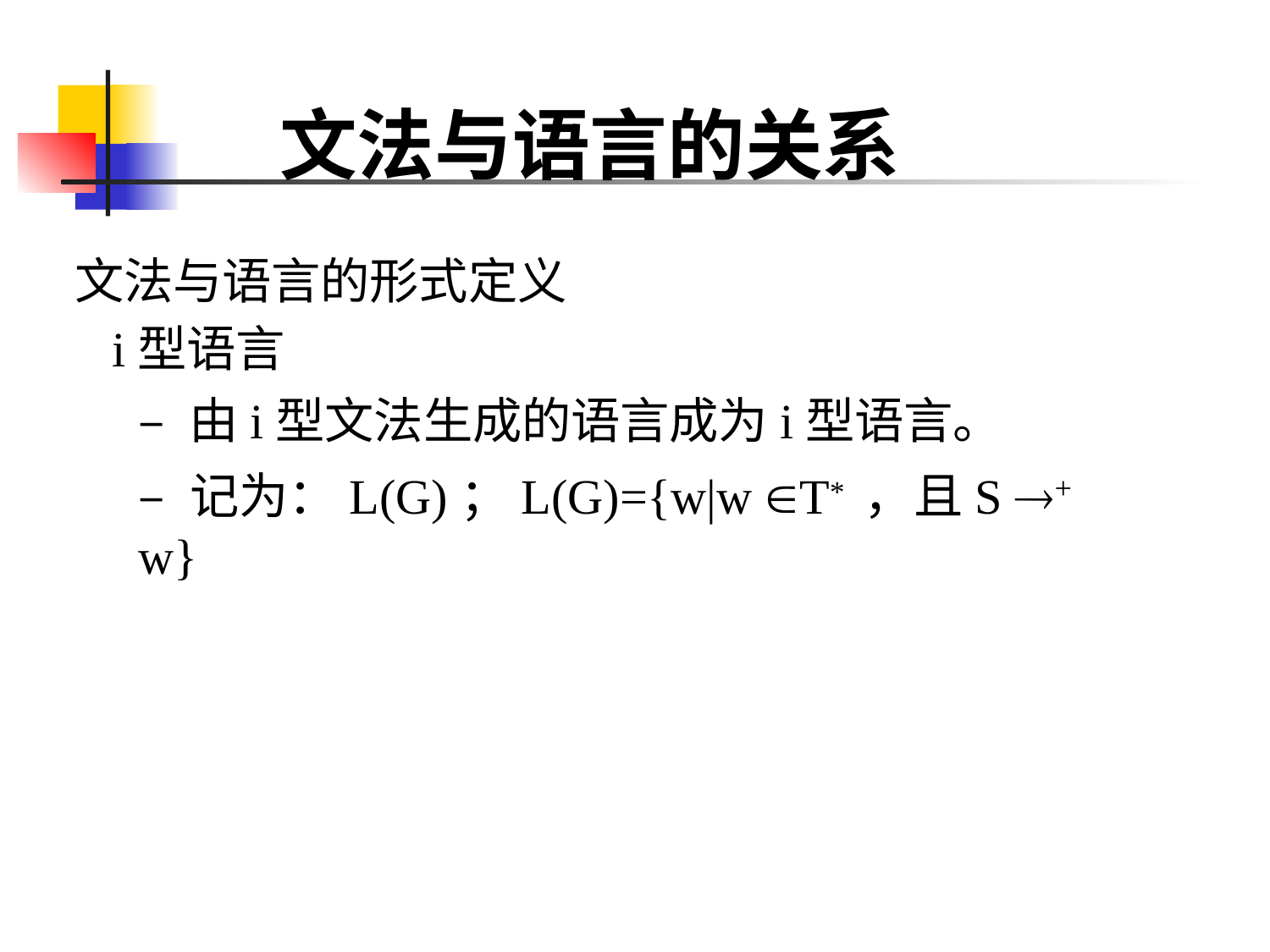

# 文法与语言的关系
文法与语言的形式定义
i型语言
– 由i型文法生成的语言成为i型语言。
– 记为：L(G)；L(G)={w|w ∈T* ，且S →+ w}